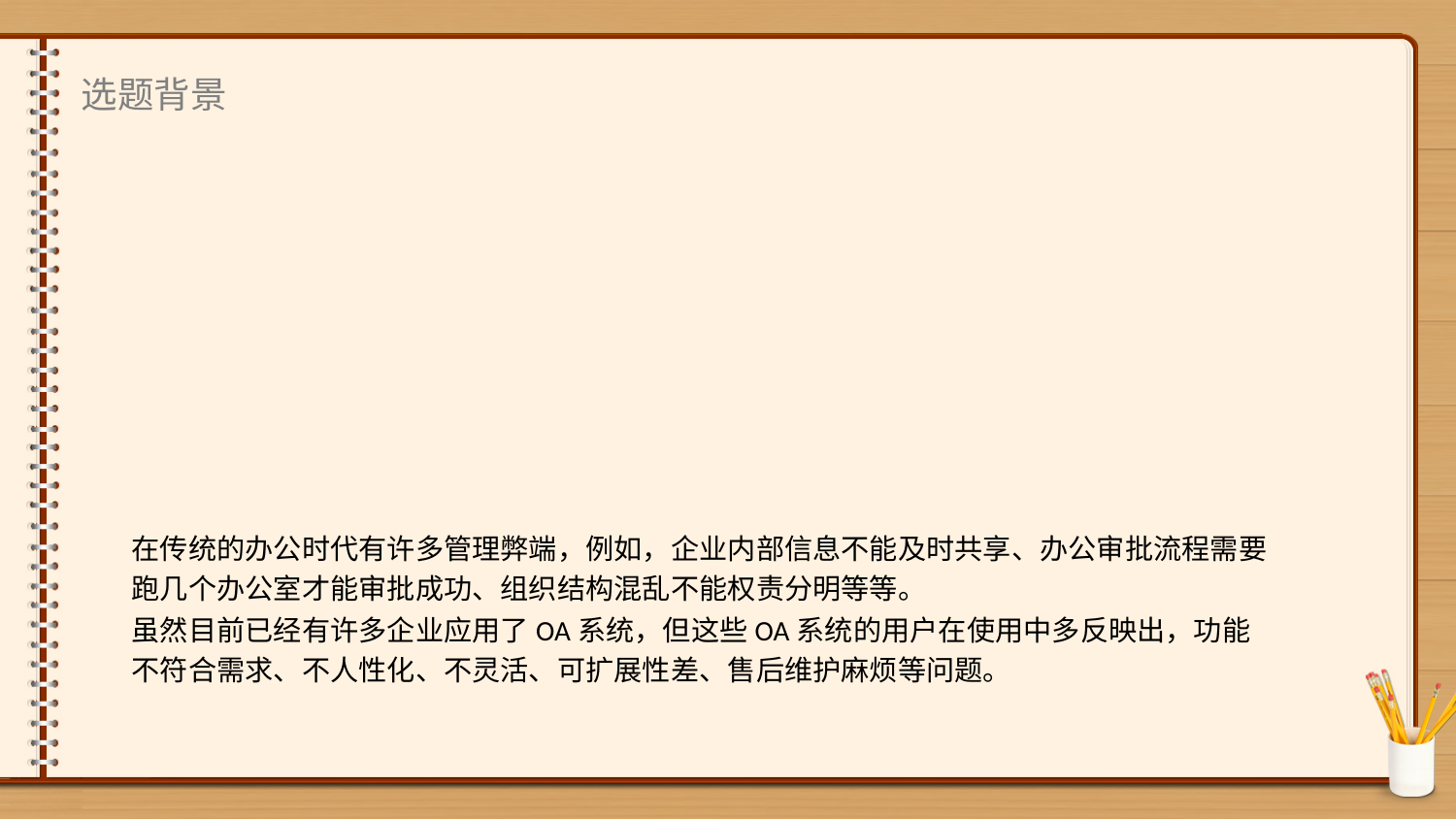

选题背景
在传统的办公时代有许多管理弊端，例如，企业内部信息不能及时共享、办公审批流程需要跑几个办公室才能审批成功、组织结构混乱不能权责分明等等。
虽然目前已经有许多企业应用了OA系统，但这些OA系统的用户在使用中多反映出，功能不符合需求、不人性化、不灵活、可扩展性差、售后维护麻烦等问题。